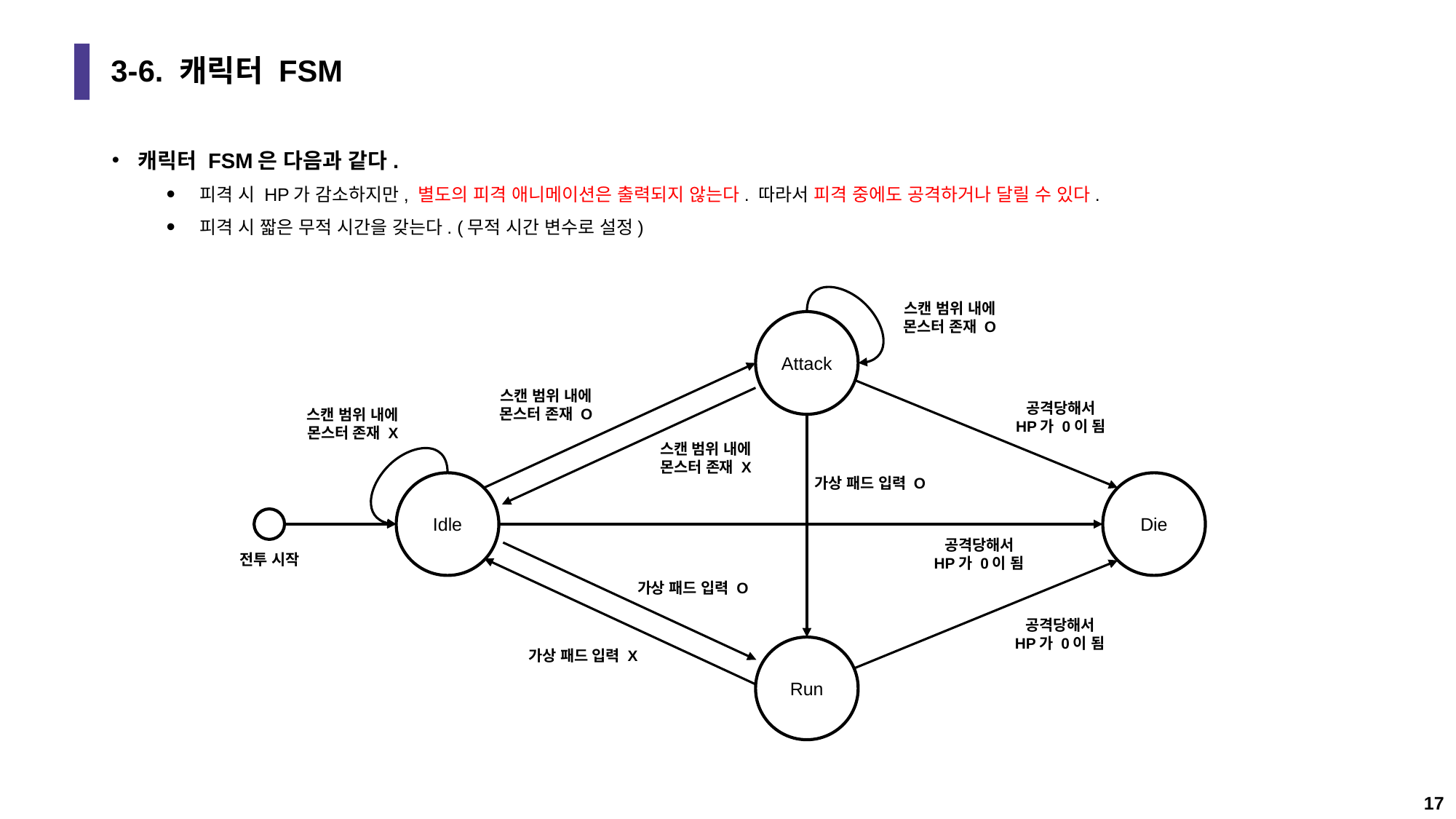

# 3-6. 캐릭터 FSM
캐릭터 FSM은 다음과 같다.
피격 시 HP가 감소하지만, 별도의 피격 애니메이션은 출력되지 않는다. 따라서 피격 중에도 공격하거나 달릴 수 있다.
피격 시 짧은 무적 시간을 갖는다. (무적 시간 변수로 설정)

스캔 범위 내에
몬스터 존재 O
Attack
스캔 범위 내에
몬스터 존재 O
공격당해서
HP가 0이 됨
스캔 범위 내에
몬스터 존재 X
스캔 범위 내에
몬스터 존재 X
가상 패드 입력 O
Idle
Die

공격당해서
HP가 0이 됨
전투 시작
가상 패드 입력 O
공격당해서
HP가 0이 됨
Run
가상 패드 입력 X